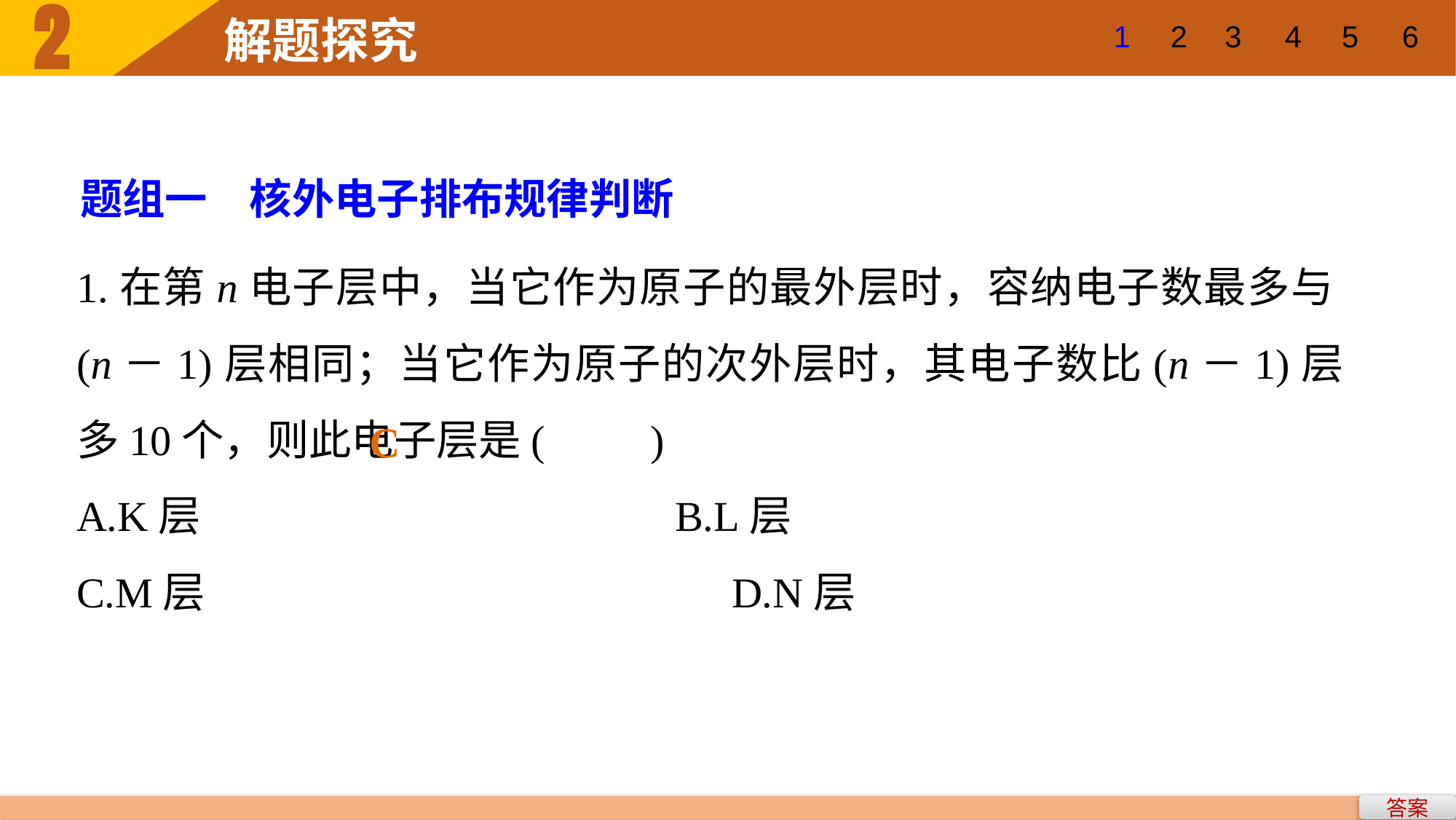

1
2
3
4
5
6
题组一　核外电子排布规律判断
1.在第n电子层中，当它作为原子的最外层时，容纳电子数最多与(n－1)层相同；当它作为原子的次外层时，其电子数比(n－1)层多10个，则此电子层是(　　)
A.K层  			                B.L层
C.M层 					D.N层
C
答案